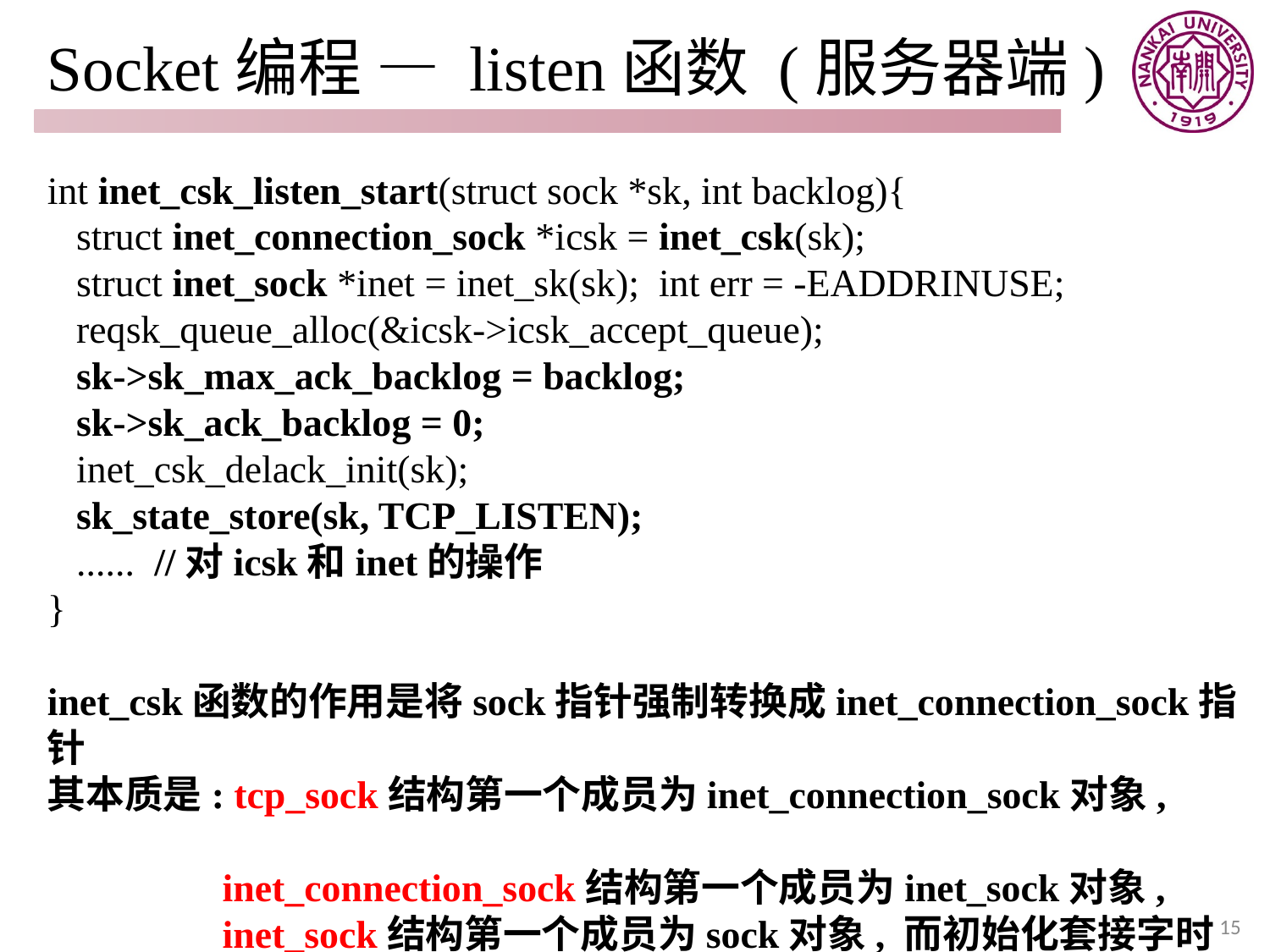

# Socket编程 — listen函数 (服务器端)
int inet_csk_listen_start(struct sock *sk, int backlog){
   struct inet_connection_sock *icsk = inet_csk(sk);
   struct inet_sock *inet = inet_sk(sk);  int err = -EADDRINUSE;
   reqsk_queue_alloc(&icsk->icsk_accept_queue);
   sk->sk_max_ack_backlog = backlog;
   sk->sk_ack_backlog = 0;
   inet_csk_delack_init(sk);
   sk_state_store(sk, TCP_LISTEN);
   ......  //对icsk和inet的操作
}

inet_csk函数的作用是将sock指针强制转换成inet_connection_sock指针
其本质是: tcp_sock结构第一个成员为inet_connection_sock对象,
                  inet_connection_sock结构第一个成员为inet_sock对象,
                  inet_sock结构第一个成员为sock对象, 而初始化套接字时
                  sock *sk其实指向的是tcp_sock对象 (TCP套接字)

15